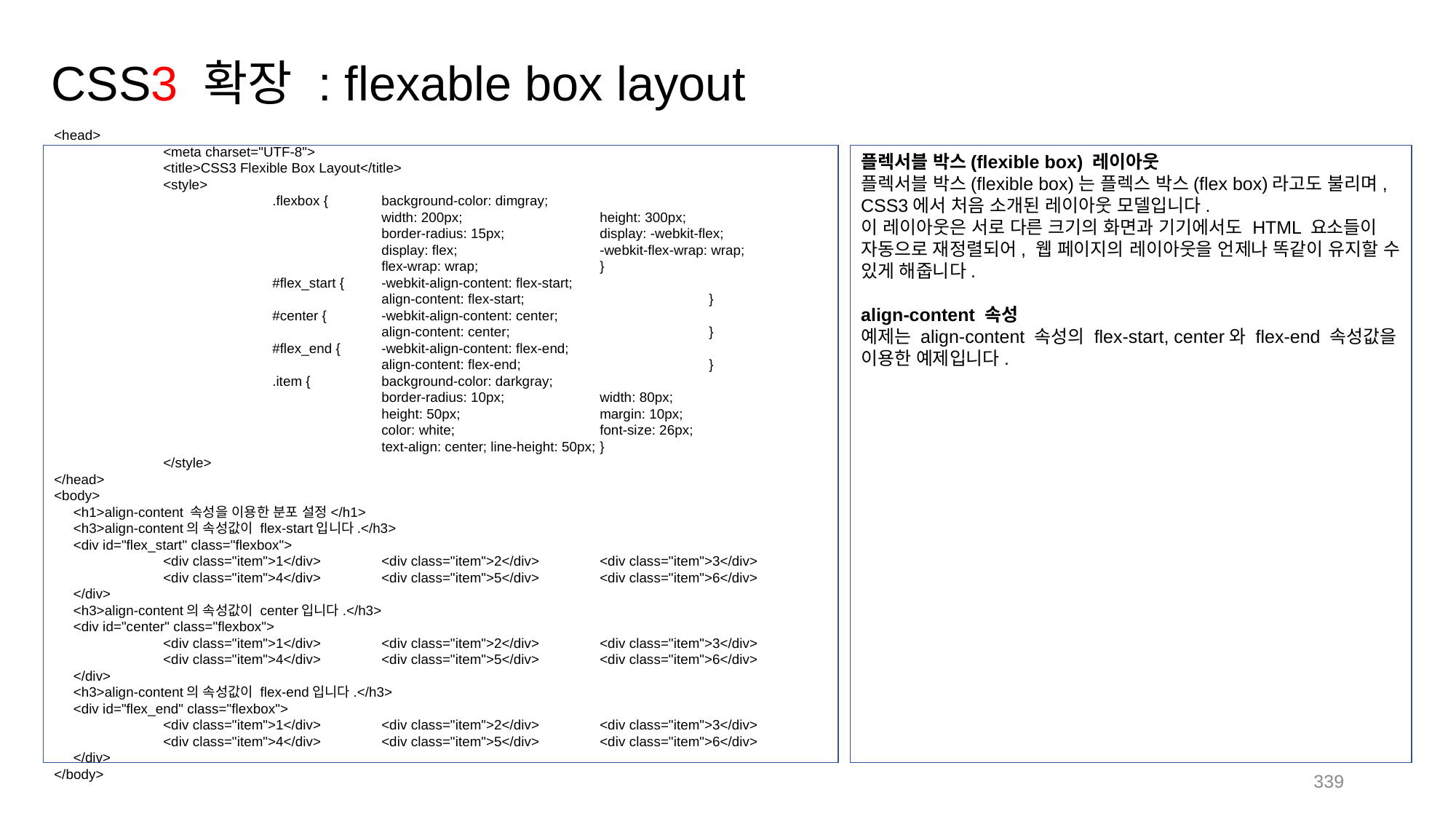

# CSS3 확장 : flexable box layout
<head>
	<meta charset="UTF-8">
	<title>CSS3 Flexible Box Layout</title>
	<style>
		.flexbox {	background-color: dimgray;
			width: 200px;		height: 300px;
			border-radius: 15px;	display: -webkit-flex;
			display: flex;		-webkit-flex-wrap: wrap;
			flex-wrap: wrap;		}
		#flex_start {	-webkit-align-content: flex-start;
			align-content: flex-start;		}
		#center {	-webkit-align-content: center;
			align-content: center;		}
		#flex_end {	-webkit-align-content: flex-end;
			align-content: flex-end;		}
		.item {	background-color: darkgray;
			border-radius: 10px;	width: 80px;
			height: 50px;		margin: 10px;
			color: white;		font-size: 26px;
			text-align: center;	line-height: 50px;	}
	</style>
</head>
<body>
     <h1>align-content 속성을 이용한 분포 설정</h1>
     <h3>align-content의 속성값이 flex-start입니다.</h3>
     <div id="flex_start" class="flexbox">
	<div class="item">1</div>	<div class="item">2</div>	<div class="item">3</div>
	<div class="item">4</div>	<div class="item">5</div>	<div class="item">6</div>
     </div>
     <h3>align-content의 속성값이 center입니다.</h3>
     <div id="center" class="flexbox">
	<div class="item">1</div>	<div class="item">2</div>	<div class="item">3</div>
	<div class="item">4</div>	<div class="item">5</div>	<div class="item">6</div>
     </div>
     <h3>align-content의 속성값이 flex-end입니다.</h3>
     <div id="flex_end" class="flexbox">
	<div class="item">1</div>	<div class="item">2</div>	<div class="item">3</div>
	<div class="item">4</div>	<div class="item">5</div>	<div class="item">6</div>
     </div>
</body>
플렉서블 박스(flexible box) 레이아웃
플렉서블 박스(flexible box)는 플렉스 박스(flex box)라고도 불리며, CSS3에서 처음 소개된 레이아웃 모델입니다.
이 레이아웃은 서로 다른 크기의 화면과 기기에서도 HTML 요소들이 자동으로 재정렬되어, 웹 페이지의 레이아웃을 언제나 똑같이 유지할 수 있게 해줍니다.

align-content 속성
예제는 align-content 속성의 flex-start, center와 flex-end 속성값을 이용한 예제입니다.
339